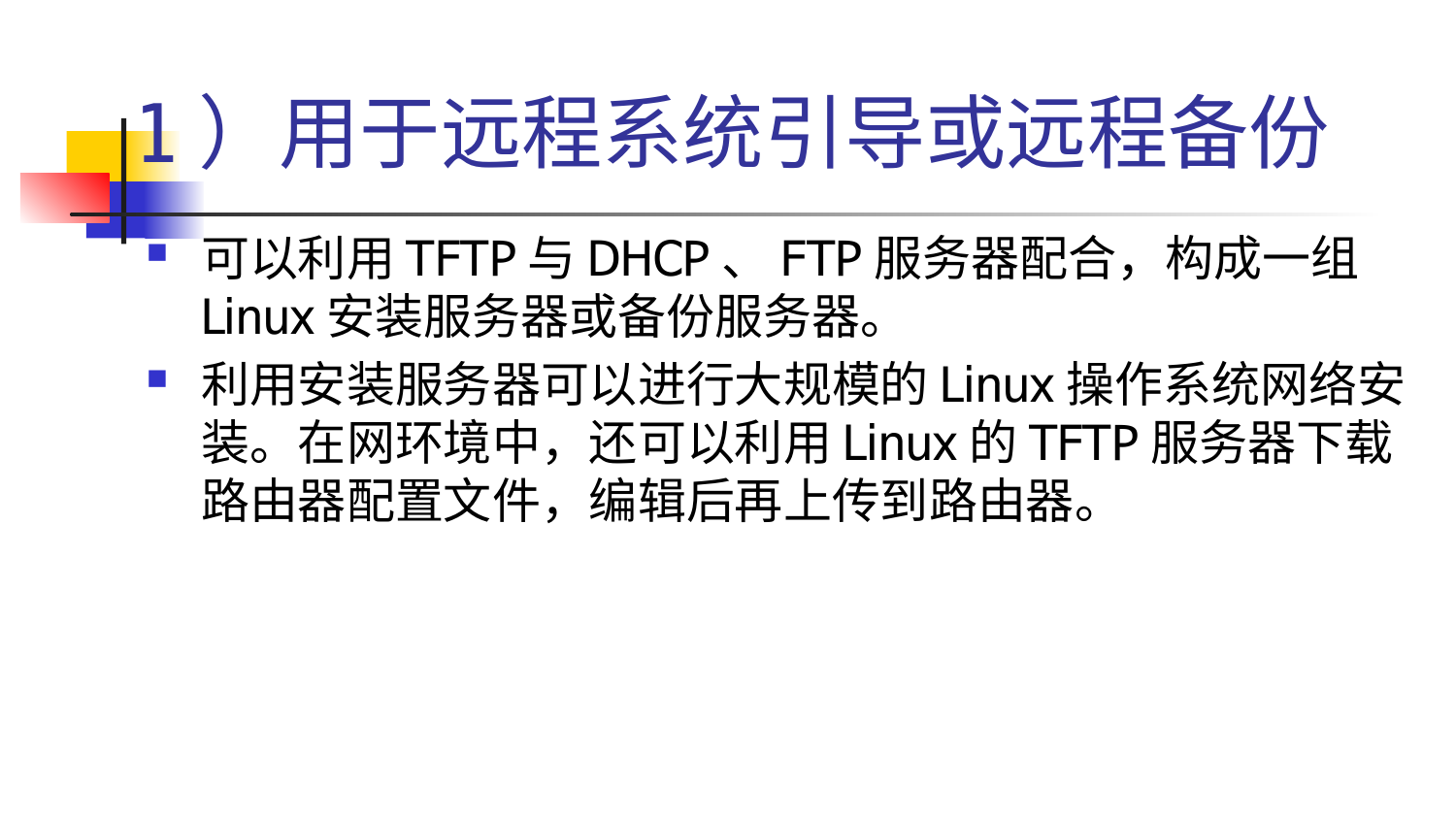

# 1）用于远程系统引导或远程备份
可以利用TFTP与DHCP、FTP服务器配合，构成一组Linux安装服务器或备份服务器。
利用安装服务器可以进行大规模的Linux操作系统网络安装。在网环境中，还可以利用Linux的TFTP服务器下载路由器配置文件，编辑后再上传到路由器。